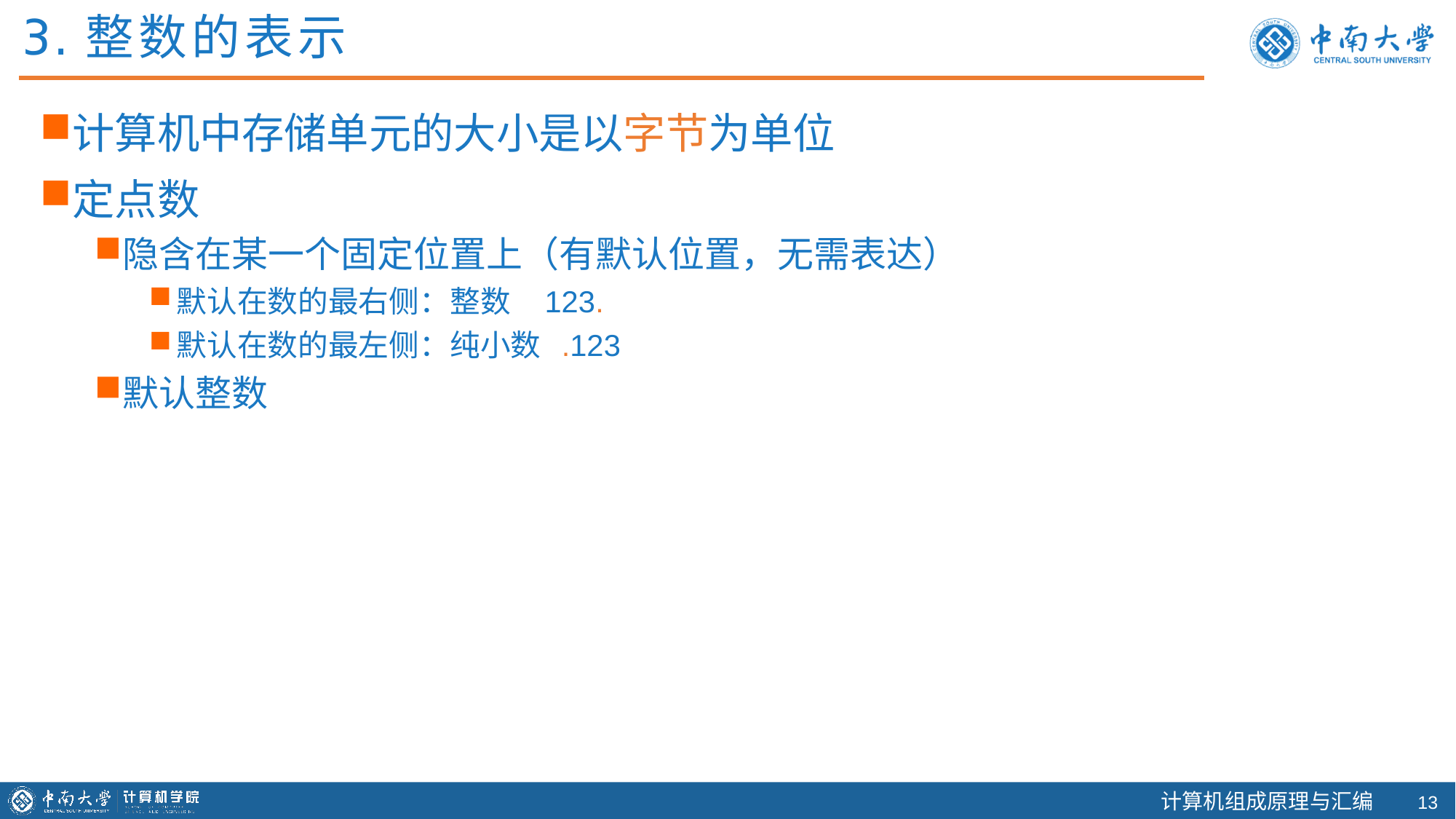

3.整数的表示
计算机中存储单元的大小是以字节为单位
定点数
隐含在某一个固定位置上（有默认位置，无需表达）
默认在数的最右侧：整数    123.
默认在数的最左侧：纯小数  .123
默认整数
13